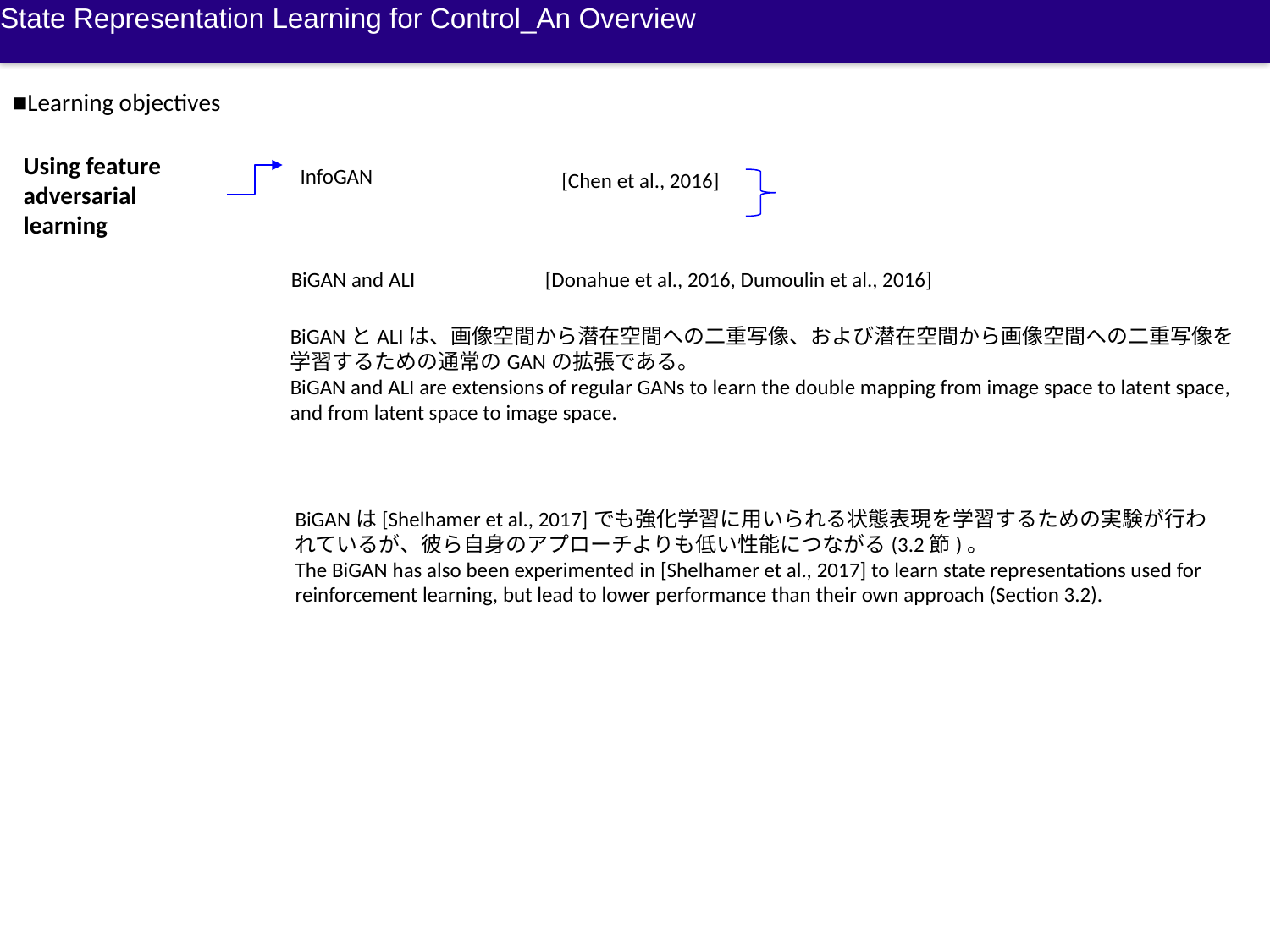

State Representation Learning for Control_An Overview
■Learning objectives
Using feature adversarial learning
InfoGAN
[Chen et al., 2016]

BiGAN and ALI
[Donahue et al., 2016, Dumoulin et al., 2016]
BiGANとALIは、画像空間から潜在空間への二重写像、および潜在空間から画像空間への二重写像を学習するための通常のGANの拡張である。
BiGAN and ALI are extensions of regular GANs to learn the double mapping from image space to latent space, and from latent space to image space.
BiGANは[Shelhamer et al., 2017]でも強化学習に用いられる状態表現を学習するための実験が行われているが、彼ら自身のアプローチよりも低い性能につながる(3.2節)。
The BiGAN has also been experimented in [Shelhamer et al., 2017] to learn state representations used for reinforcement learning, but lead to lower performance than their own approach (Section 3.2).